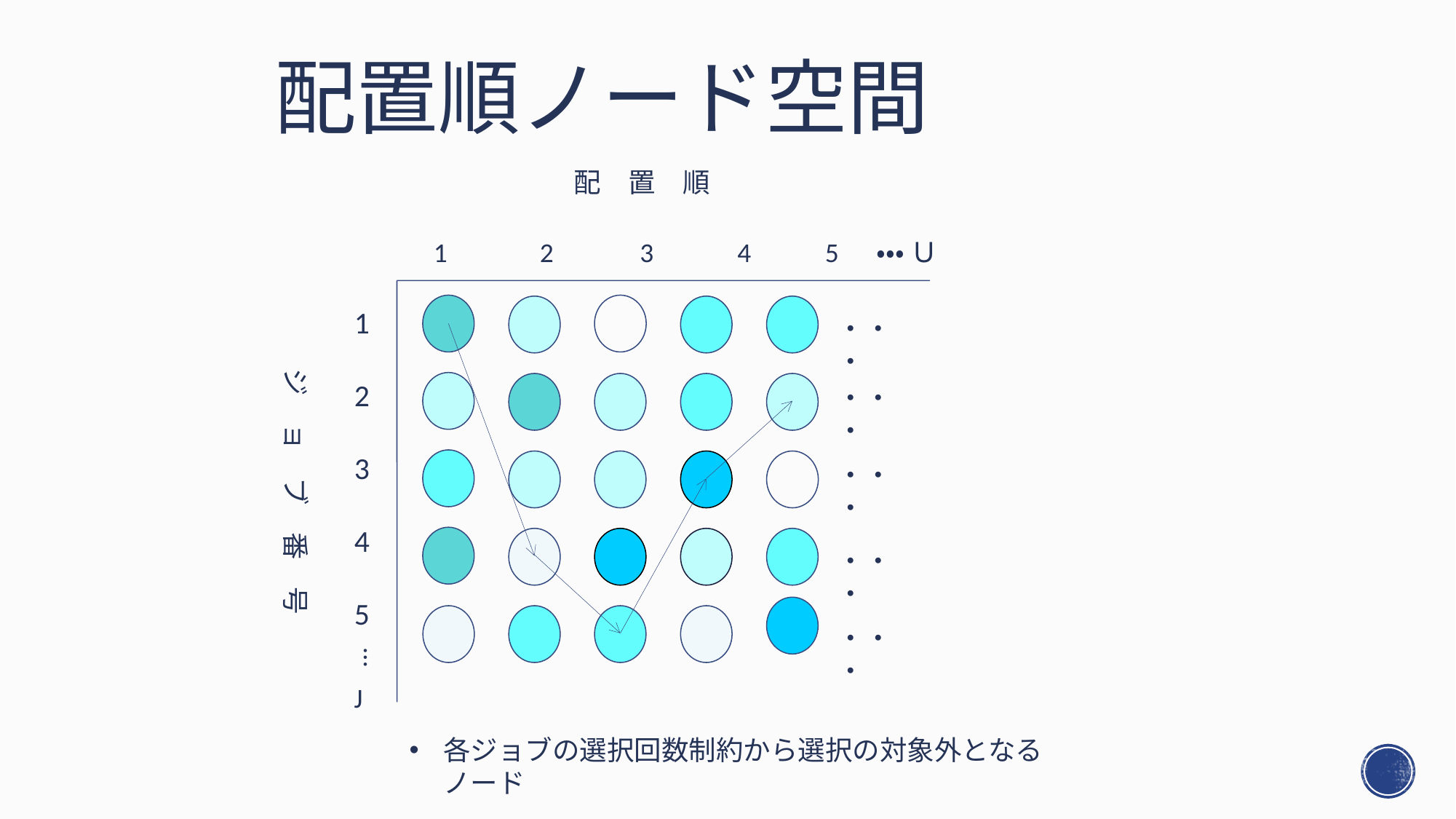

配置順ノード空間
　配　置　順
1　　    2　　   3　       4            5     ・・・ Ｕ
ジ　ョ　ブ　番　号

1

2

3

4

5
・・・

・・・

・・・

・・・

・・・
…
J
各ジョブの選択回数制約から選択の対象外となるノード